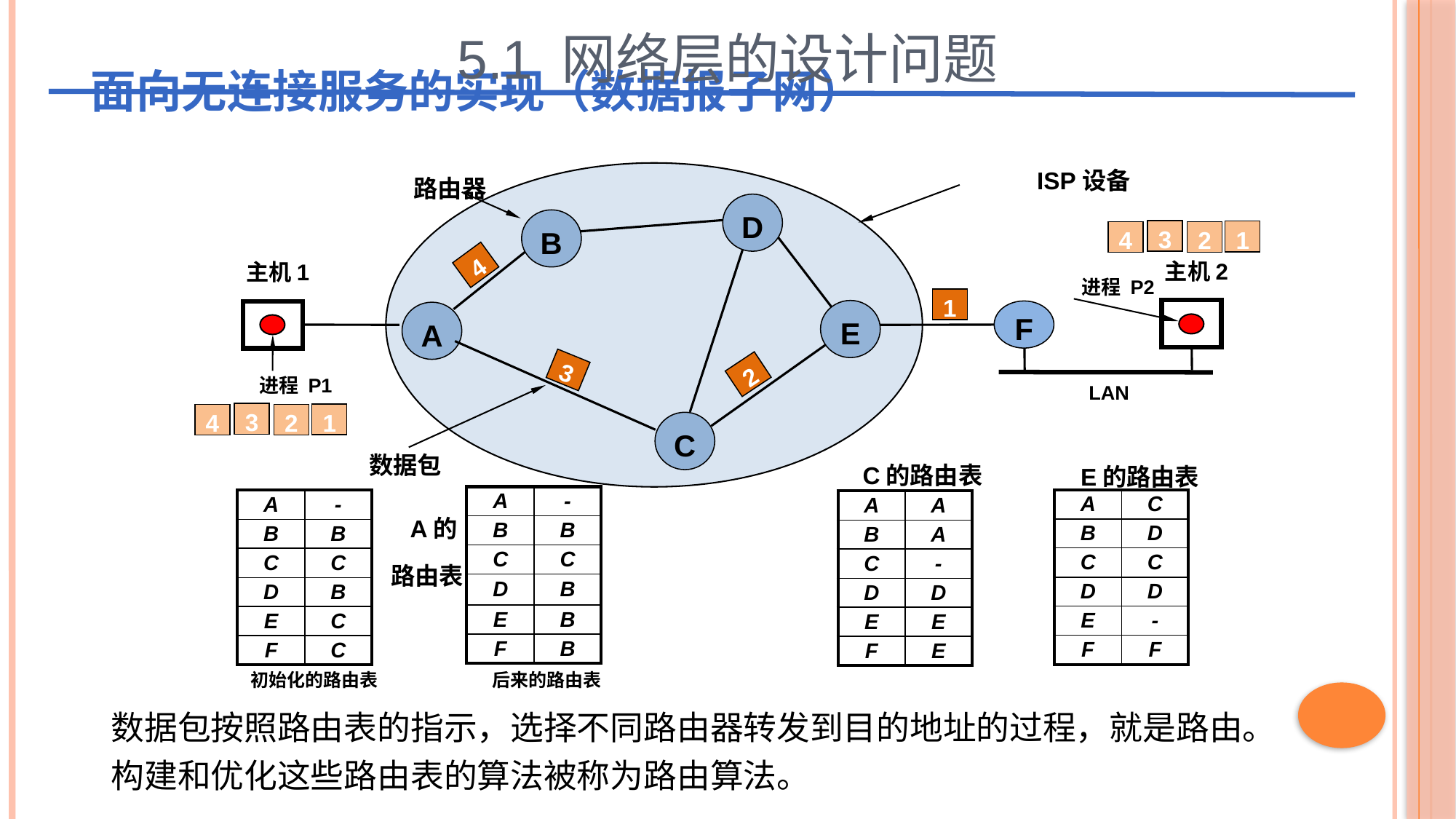

面向无连接服务的实现（数据报子网）
5.1 网络层的设计问题
ISP设备
路由器

D
B

3
1
4
2

主机2
主机1

4
进程 P2
1

E
F

A

3
2
进程 P1

LAN

3
1
4
2
C
数据包
C的路由表
E的路由表
| A | - |
| --- | --- |
| B | B |
| C | C |
| D | B |
| E | B |
| F | B |
| A | C |
| --- | --- |
| B | D |
| C | C |
| D | D |
| E | - |
| F | F |
| A | - |
| --- | --- |
| B | B |
| C | C |
| D | B |
| E | C |
| F | C |
| A | A |
| --- | --- |
| B | A |
| C | - |
| D | D |
| E | E |
| F | E |
  A的
路由表
后来的路由表
初始化的路由表
数据包按照路由表的指示，选择不同路由器转发到目的地址的过程，就是路由。构建和优化这些路由表的算法被称为路由算法。